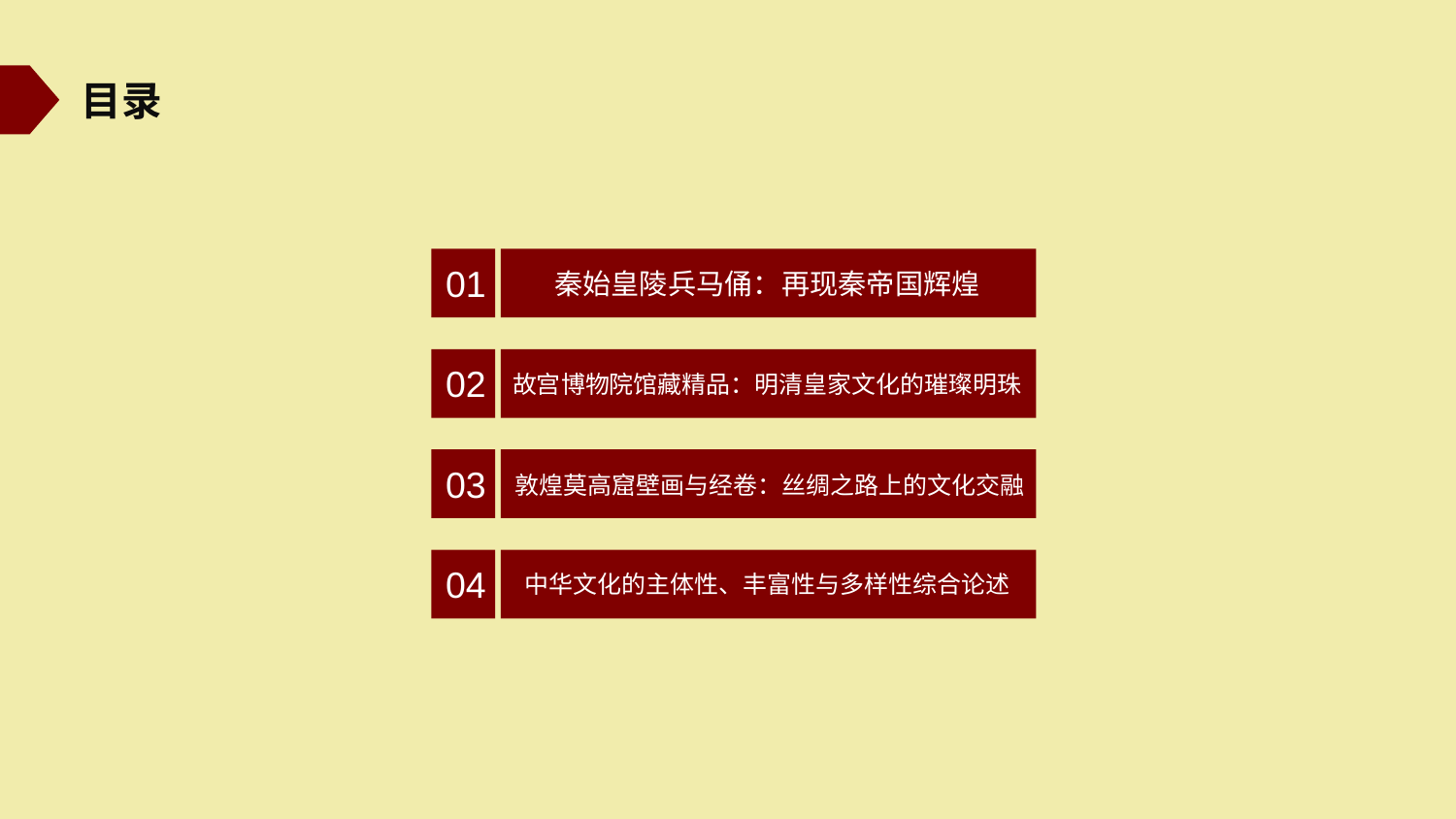

目录

秦始皇陵兵马俑：再现秦帝国辉煌
01

故宫博物院馆藏精品：明清皇家文化的璀璨明珠
02

敦煌莫高窟壁画与经卷：丝绸之路上的文化交融
03

中华文化的主体性、丰富性与多样性综合论述
04